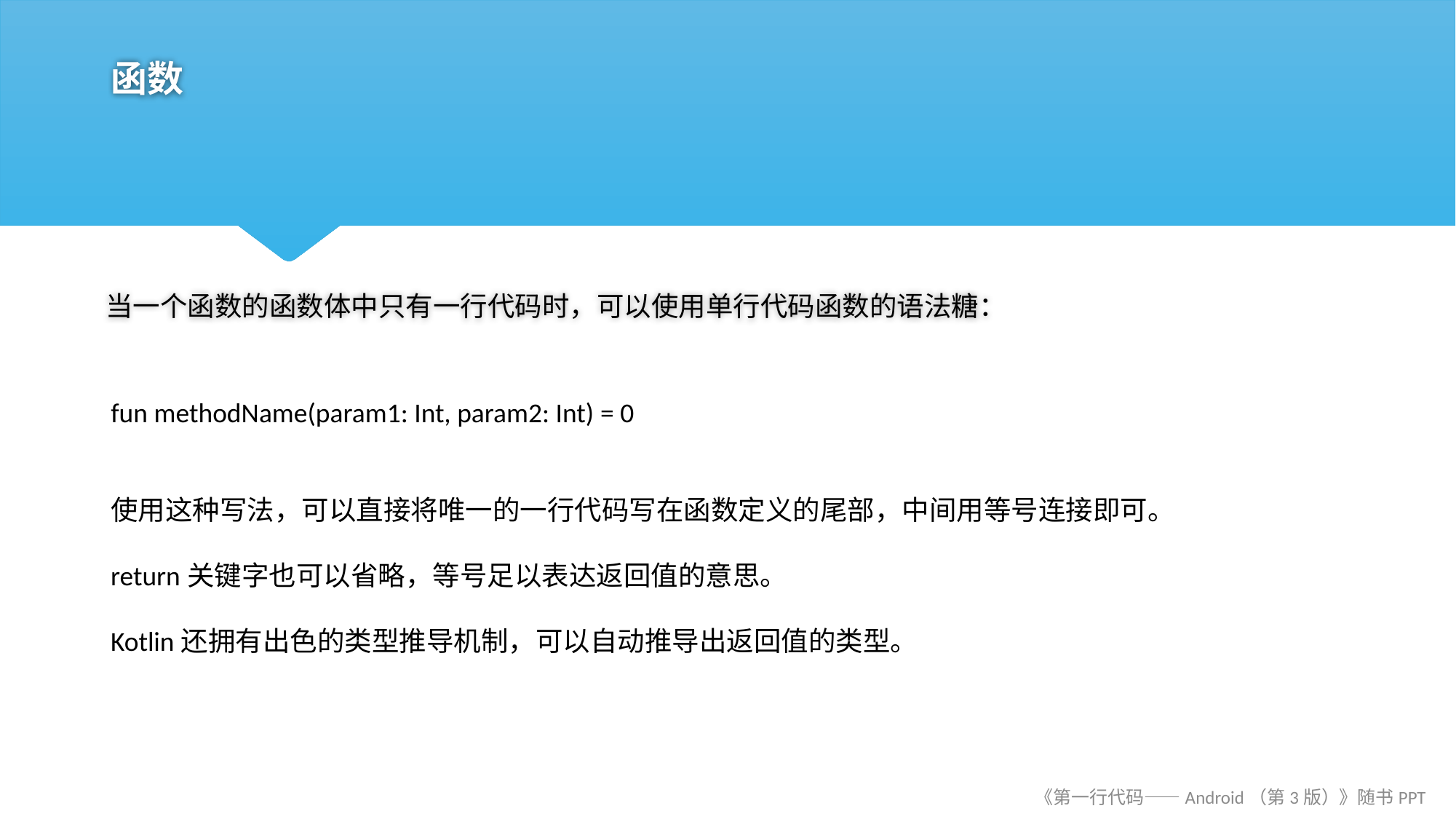

# 函数
当一个函数的函数体中只有一行代码时，可以使用单行代码函数的语法糖：
fun methodName(param1: Int, param2: Int) = 0
使用这种写法，可以直接将唯一的一行代码写在函数定义的尾部，中间用等号连接即可。

return关键字也可以省略，等号足以表达返回值的意思。

Kotlin还拥有出色的类型推导机制，可以自动推导出返回值的类型。